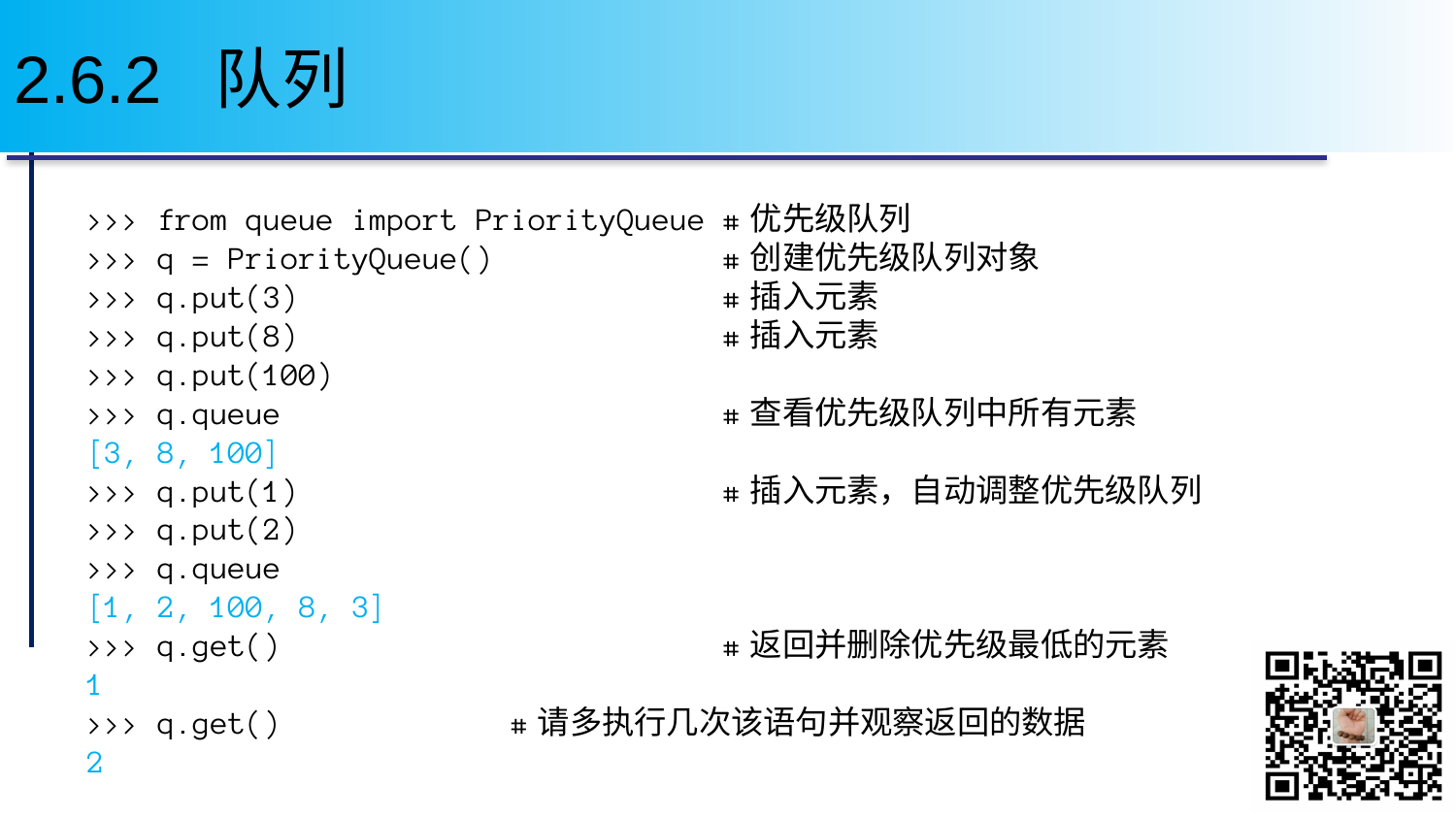

# 2.6.2  队列
>>> from queue import PriorityQueue #优先级队列
>>> q = PriorityQueue()             #创建优先级队列对象
>>> q.put(3)                        #插入元素
>>> q.put(8)                        #插入元素
>>> q.put(100)
>>> q.queue                         #查看优先级队列中所有元素
[3, 8, 100]
>>> q.put(1)                        #插入元素，自动调整优先级队列
>>> q.put(2)
>>> q.queue
[1, 2, 100, 8, 3]
>>> q.get()                         #返回并删除优先级最低的元素
1
>>> q.get()             #请多执行几次该语句并观察返回的数据
2